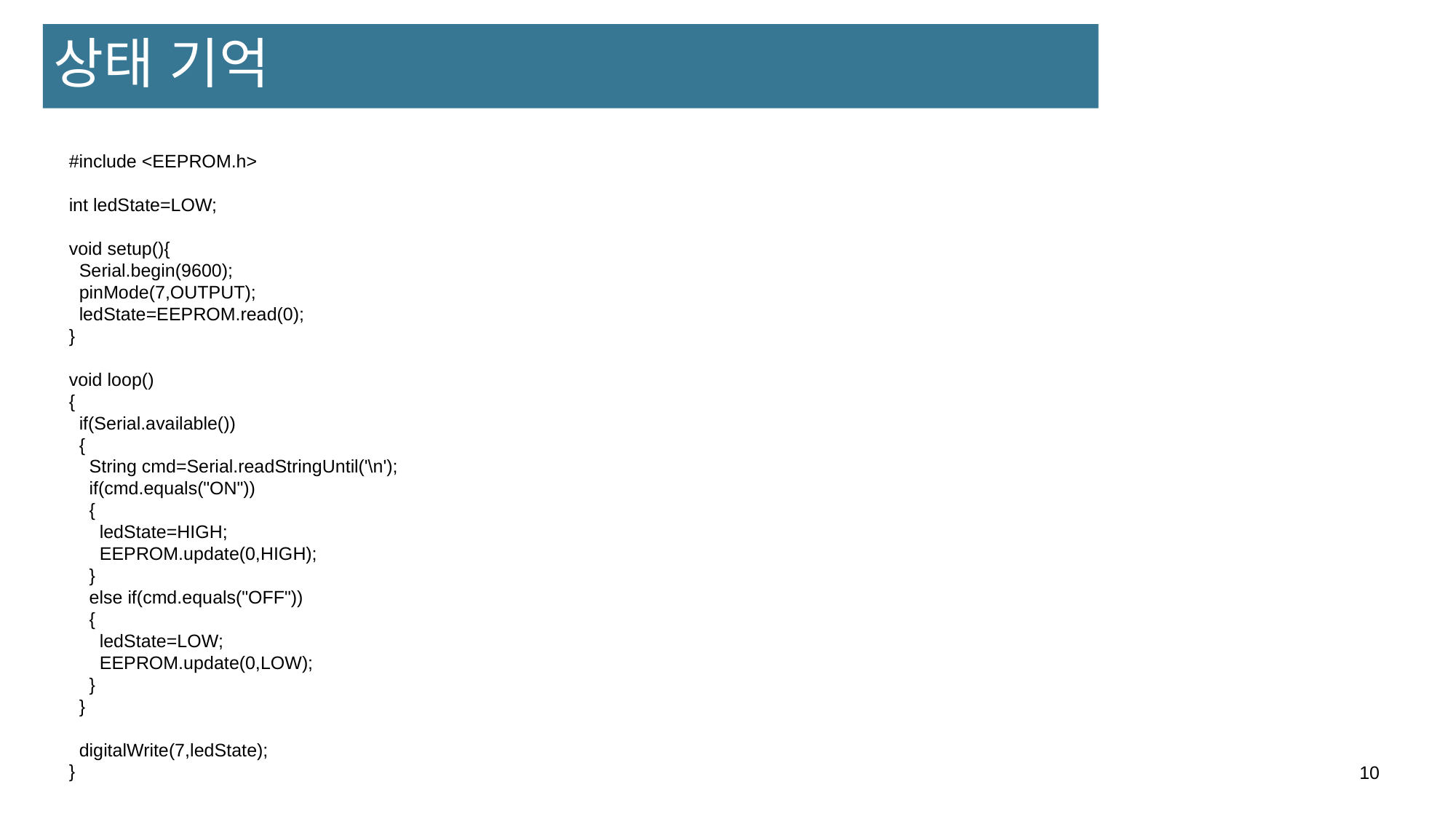

상태 기억
#include <EEPROM.h>

int ledState=LOW;

void setup(){
  Serial.begin(9600);
  pinMode(7,OUTPUT);
  ledState=EEPROM.read(0);
}

void loop()
{
  if(Serial.available())
  {
    String cmd=Serial.readStringUntil('\n');
    if(cmd.equals("ON"))
    {
      ledState=HIGH;
      EEPROM.update(0,HIGH);
    }
    else if(cmd.equals("OFF"))
    {
      ledState=LOW;
      EEPROM.update(0,LOW);
    }
  }

  digitalWrite(7,ledState);
}